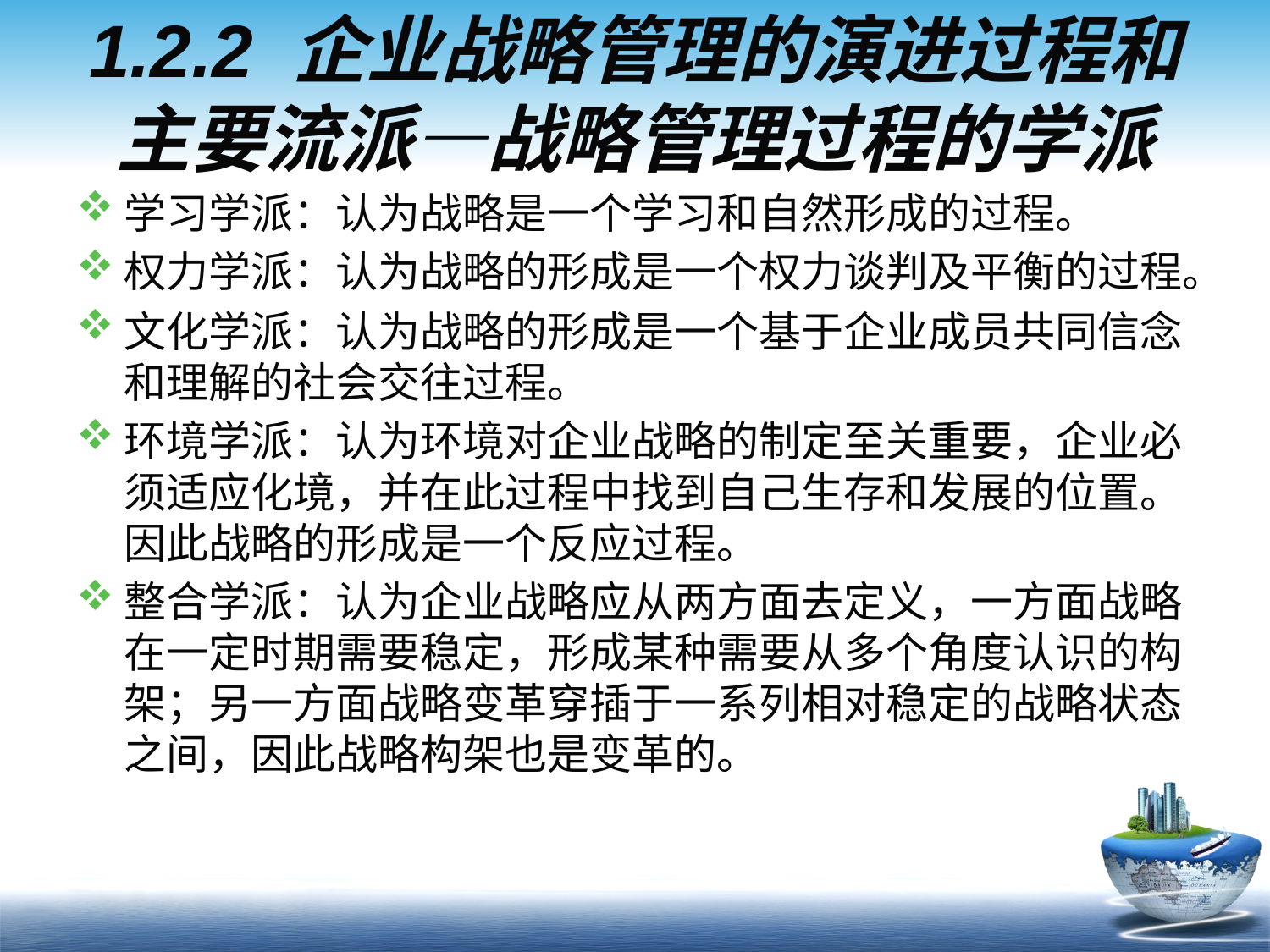

# 1.2.2 企业战略管理的演进过程和主要流派—战略管理过程的学派
学习学派：认为战略是一个学习和自然形成的过程。
权力学派：认为战略的形成是一个权力谈判及平衡的过程。
文化学派：认为战略的形成是一个基于企业成员共同信念和理解的社会交往过程。
环境学派：认为环境对企业战略的制定至关重要，企业必须适应化境，并在此过程中找到自己生存和发展的位置。因此战略的形成是一个反应过程。
整合学派：认为企业战略应从两方面去定义，一方面战略在一定时期需要稳定，形成某种需要从多个角度认识的构架；另一方面战略变革穿插于一系列相对稳定的战略状态之间，因此战略构架也是变革的。